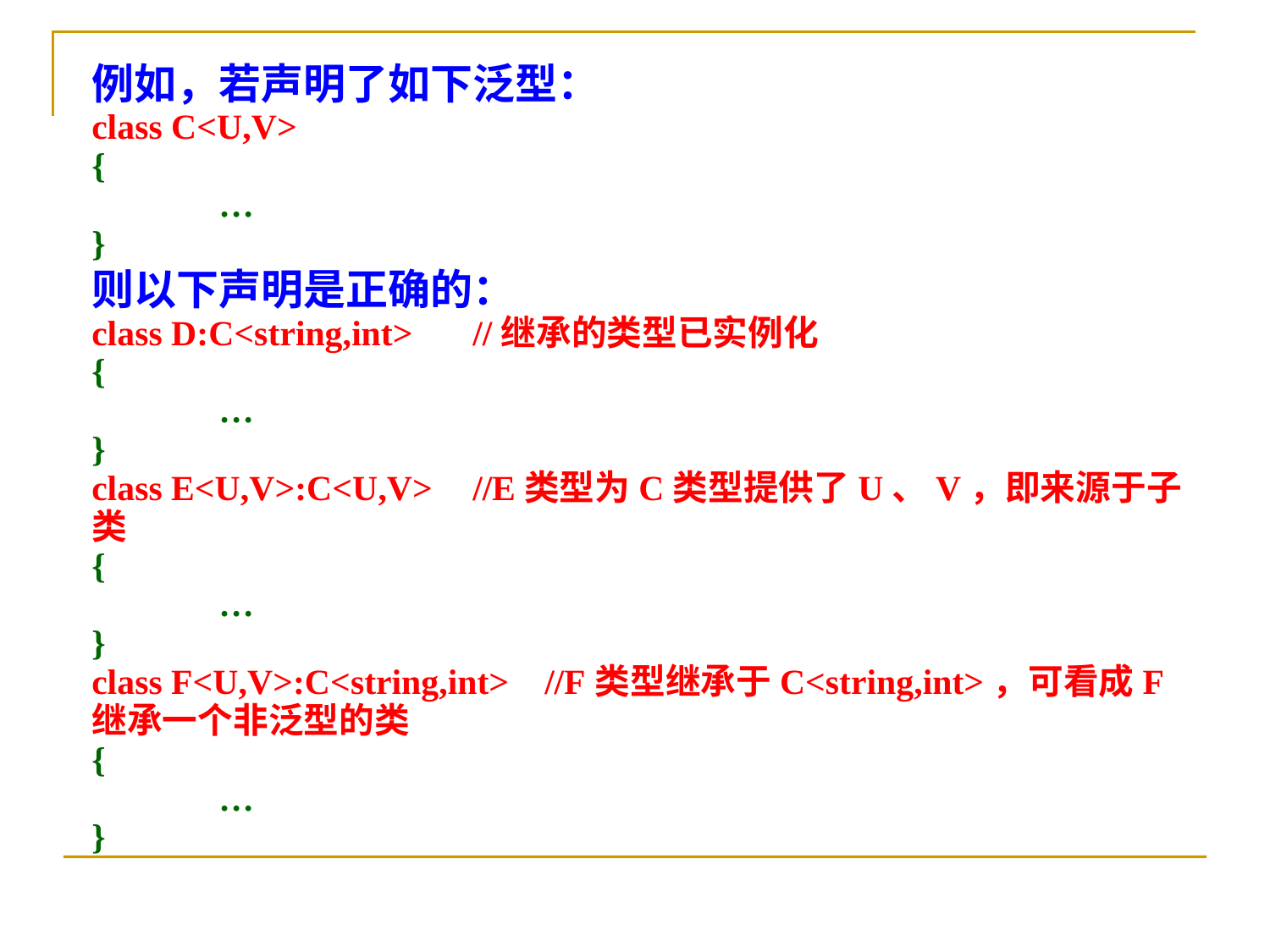

例如，若声明了如下泛型：
class C<U,V>
{
	…
}
则以下声明是正确的：
class D:C<string,int>	//继承的类型已实例化
{
	…
}
class E<U,V>:C<U,V>	//E类型为C类型提供了U、V，即来源于子类
{
	…
}
class F<U,V>:C<string,int>    //F类型继承于C<string,int>，可看成F继承一个非泛型的类
{
	…
}